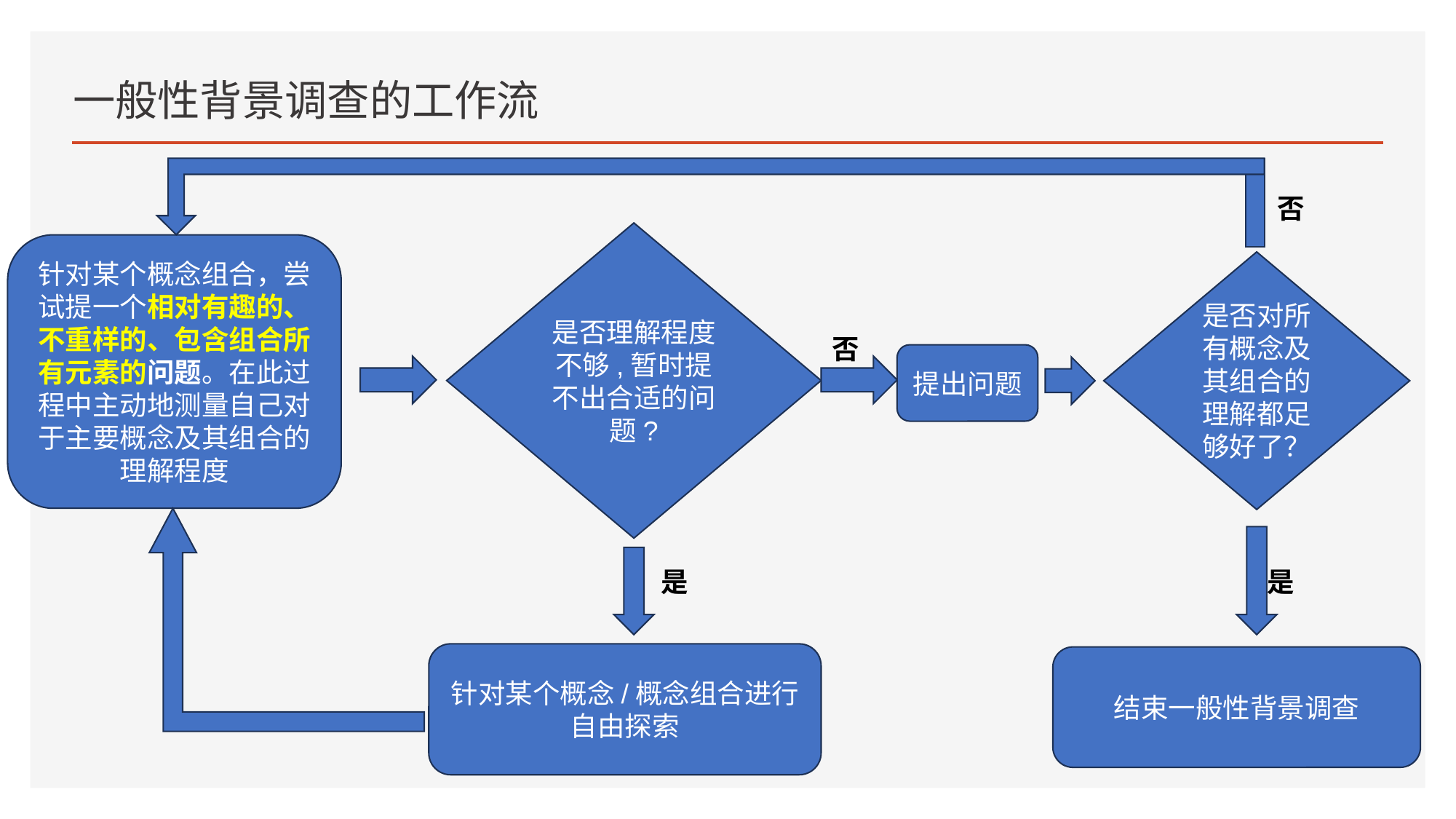

# 一般性背景调查的工作流

否

是否理解程度不够,暂时提不出合适的问题?
针对某个概念组合，尝试提一个相对有趣的、不重样的、包含组合所有元素的问题。在此过程中主动地测量自己对于主要概念及其组合的理解程度
是否对所有概念及其组合的理解都足够好了？
否
提出问题

是
是
针对某个概念/概念组合进行自由探索
结束一般性背景调查